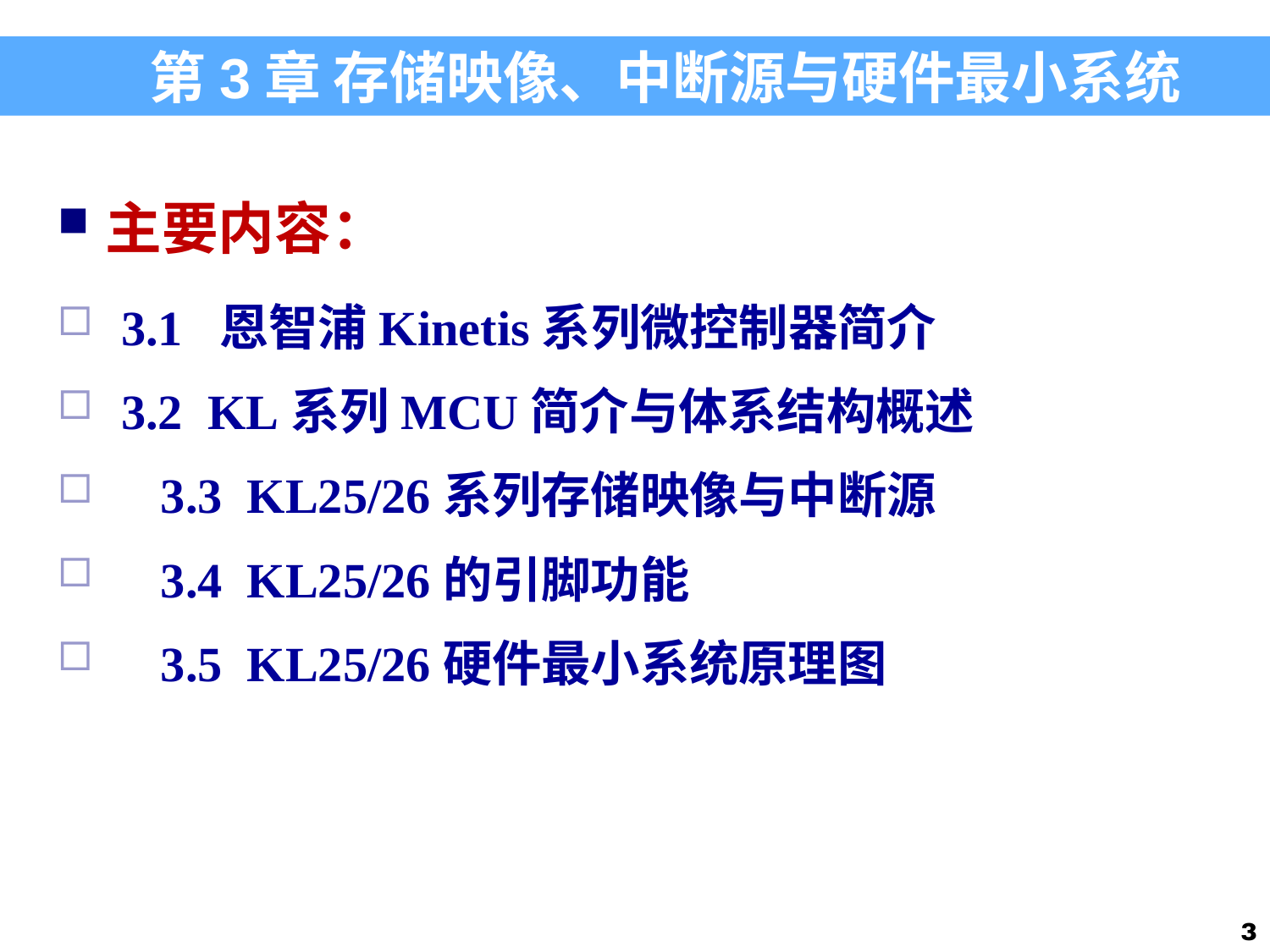

第3章 存储映像、中断源与硬件最小系统
主要内容：
3.1  恩智浦Kinetis系列微控制器简介
3.2  KL系列MCU简介与体系结构概述
3.3  KL25/26系列存储映像与中断源
3.4  KL25/26的引脚功能
3.5  KL25/26硬件最小系统原理图
3